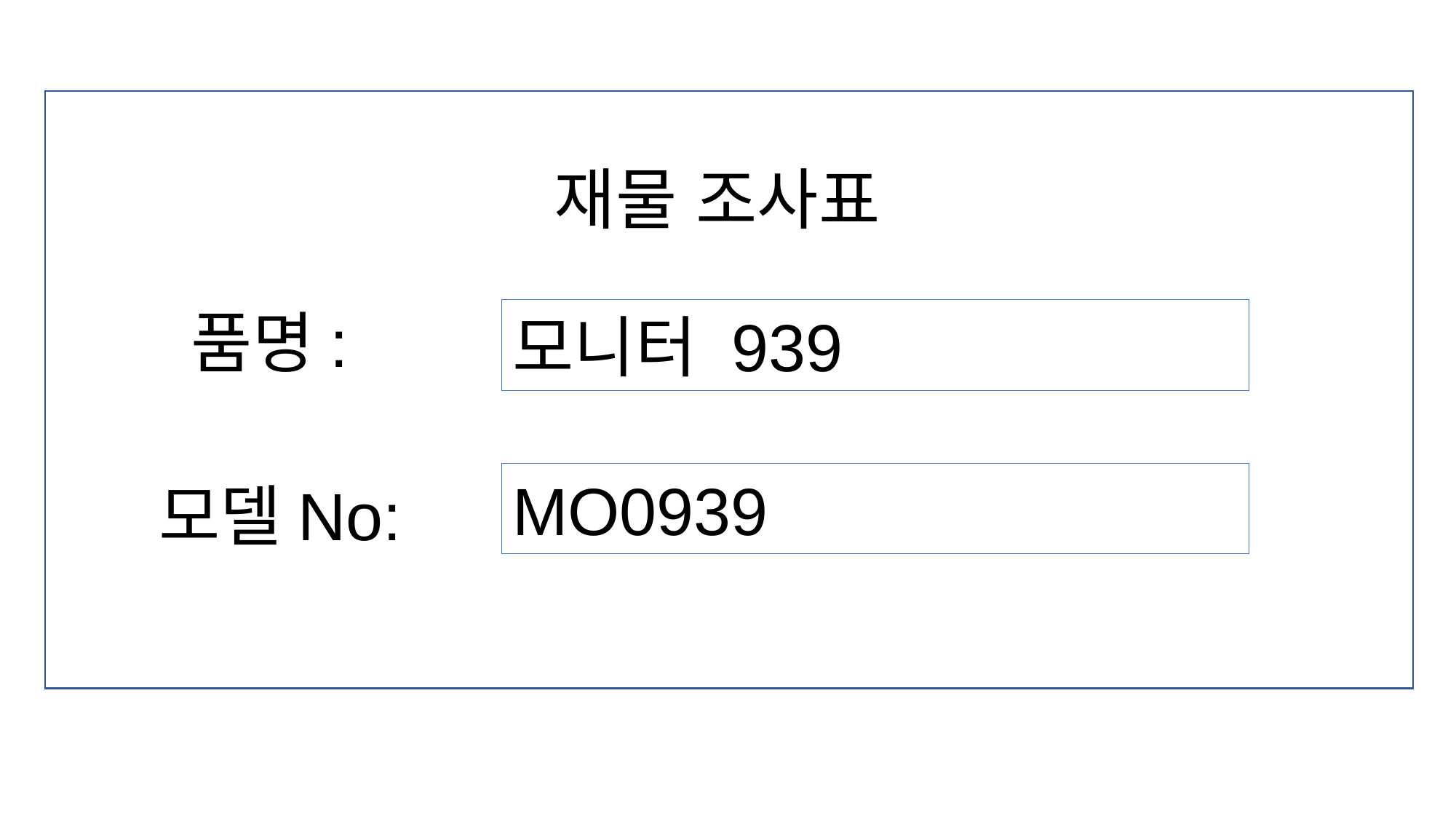

재물 조사표
품명:
모니터 939
MO0939
모델No: